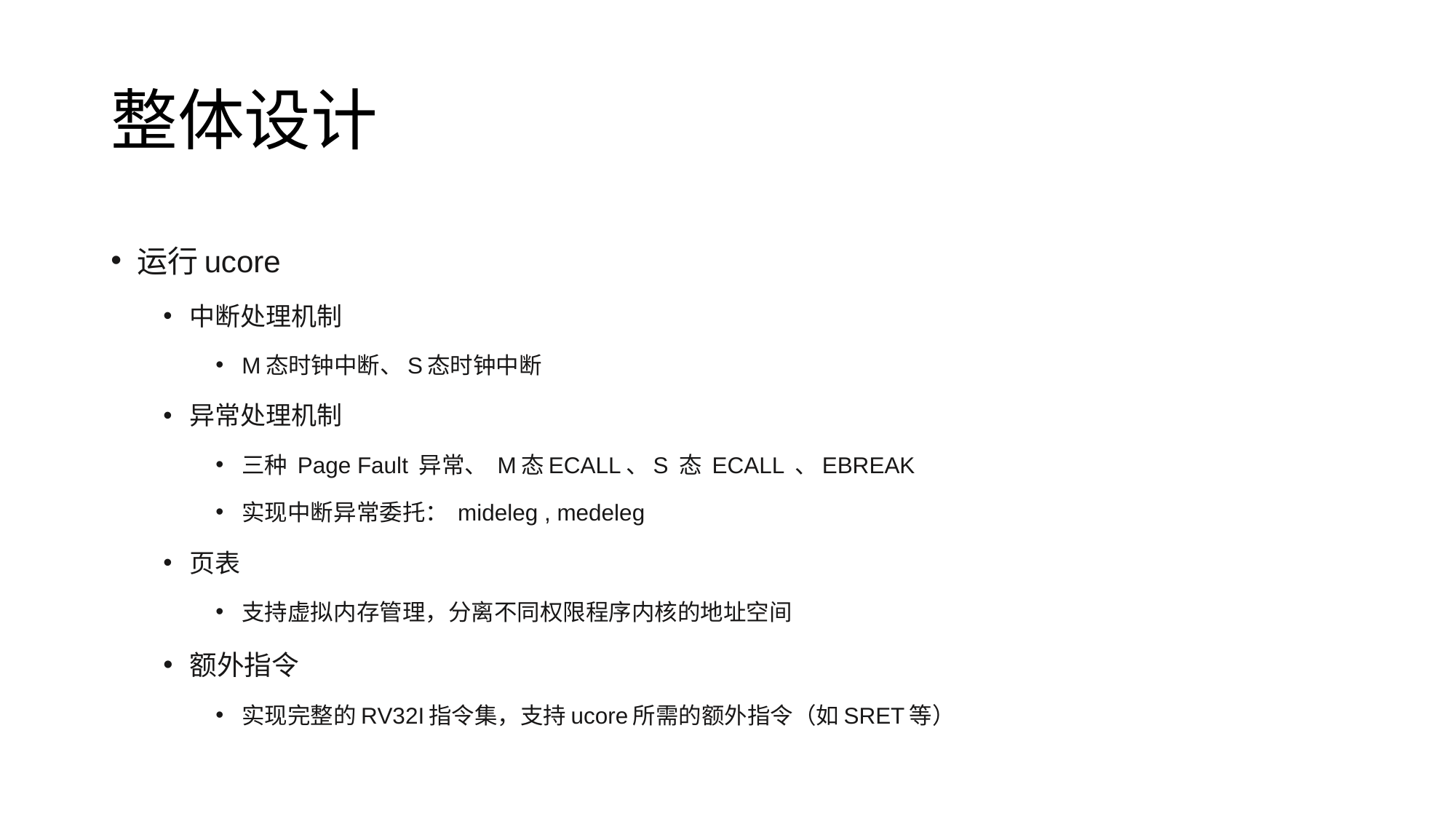

# 整体设计
运行ucore
中断处理机制
M态时钟中断、S态时钟中断
异常处理机制
三种 Page Fault 异常、 M态ECALL、S 态 ECALL 、EBREAK
实现中断异常委托： mideleg , medeleg
页表
支持虚拟内存管理，分离不同权限程序内核的地址空间
额外指令
实现完整的RV32I指令集，支持ucore所需的额外指令（如SRET等）